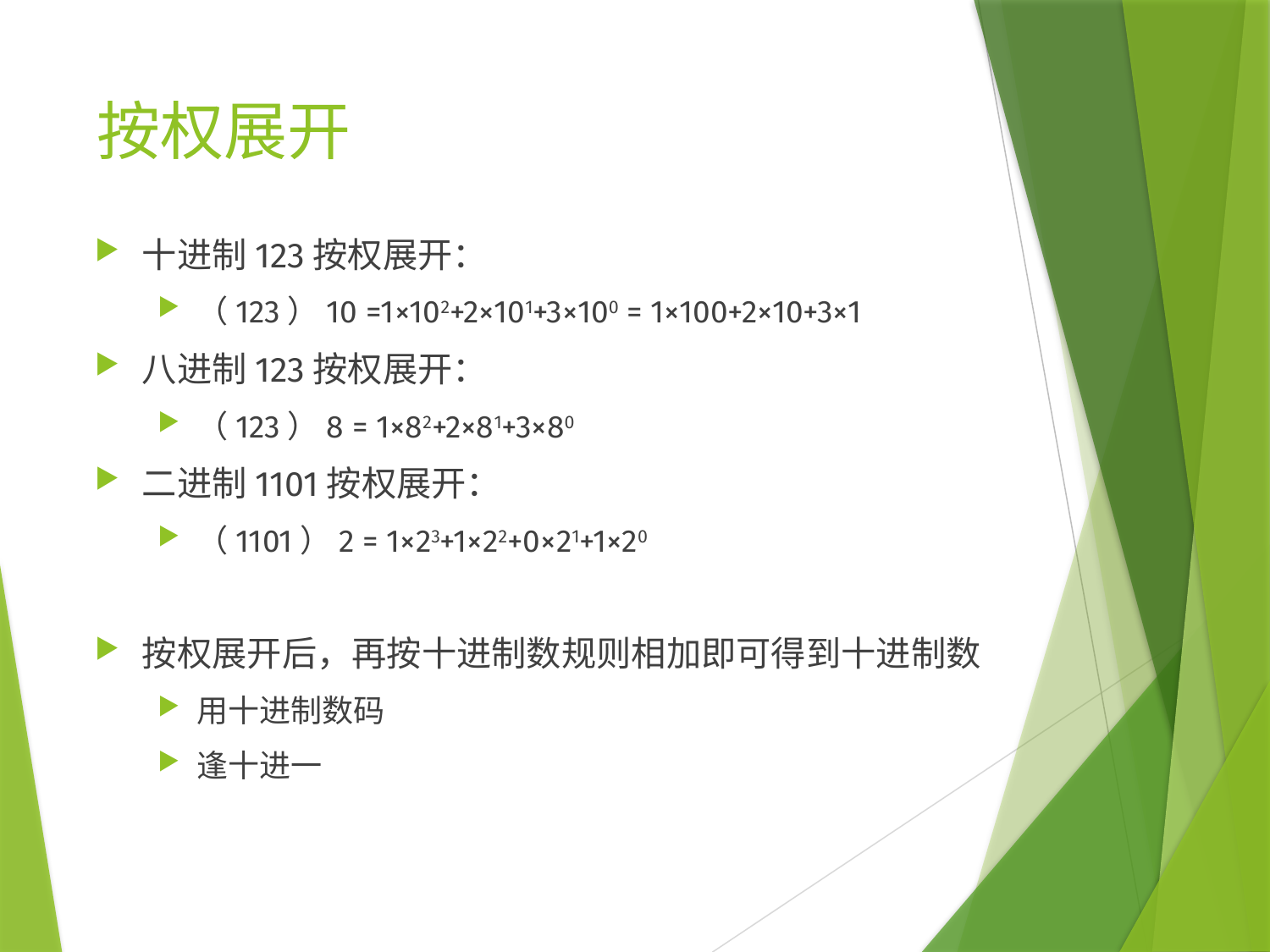

# 按权展开
十进制123按权展开：
（123）10 =1×102+2×101+3×100 = 1×100+2×10+3×1
八进制123按权展开：
（123）8 = 1×82+2×81+3×80
二进制1101按权展开：
（1101）2 = 1×23+1×22+0×21+1×20

按权展开后，再按十进制数规则相加即可得到十进制数
用十进制数码
逢十进一